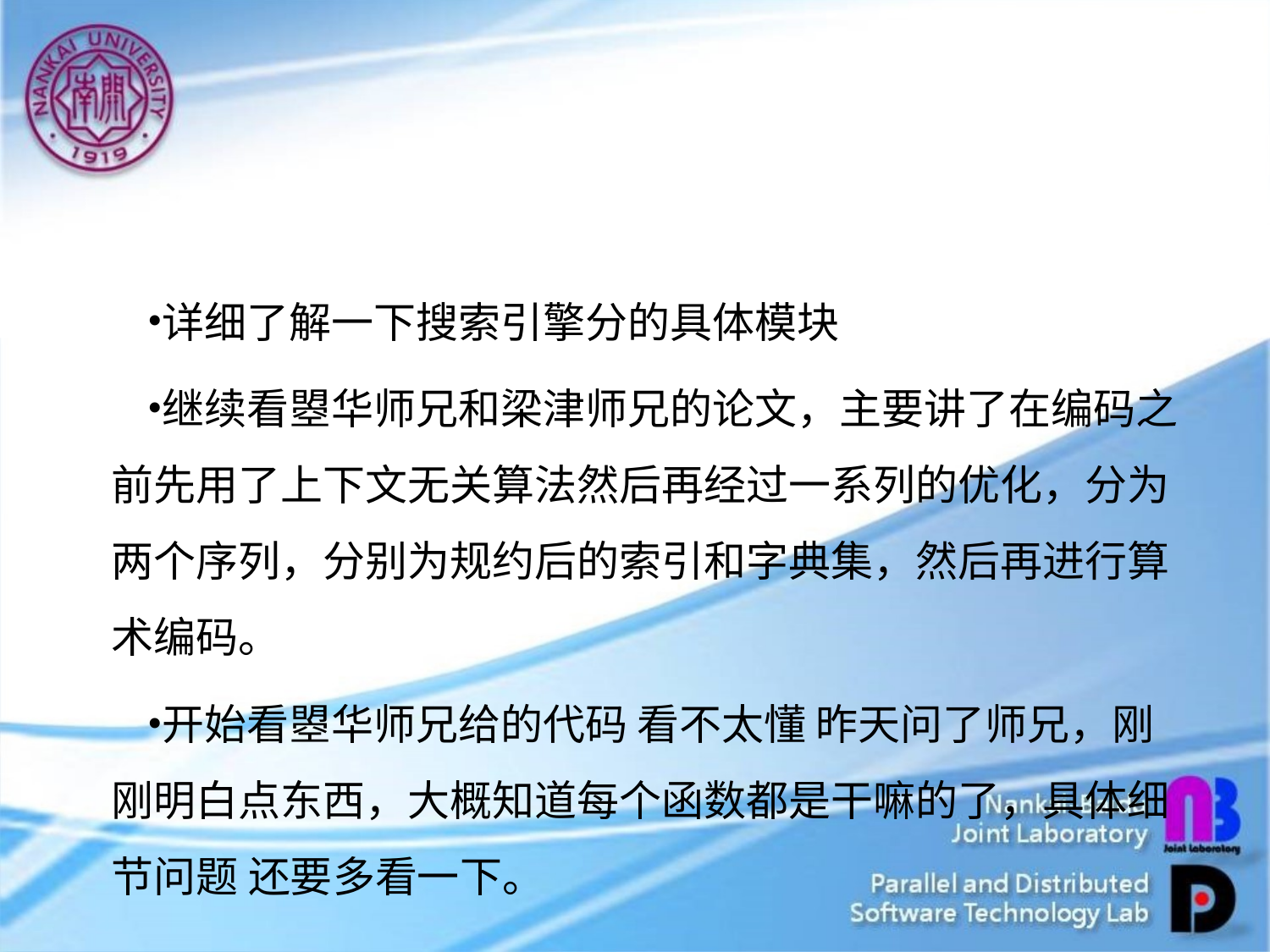

#
详细了解一下搜索引擎分的具体模块
继续看曌华师兄和梁津师兄的论文，主要讲了在编码之前先用了上下文无关算法然后再经过一系列的优化，分为两个序列，分别为规约后的索引和字典集，然后再进行算术编码。
开始看曌华师兄给的代码 看不太懂 昨天问了师兄，刚刚明白点东西，大概知道每个函数都是干嘛的了，具体细节问题 还要多看一下。